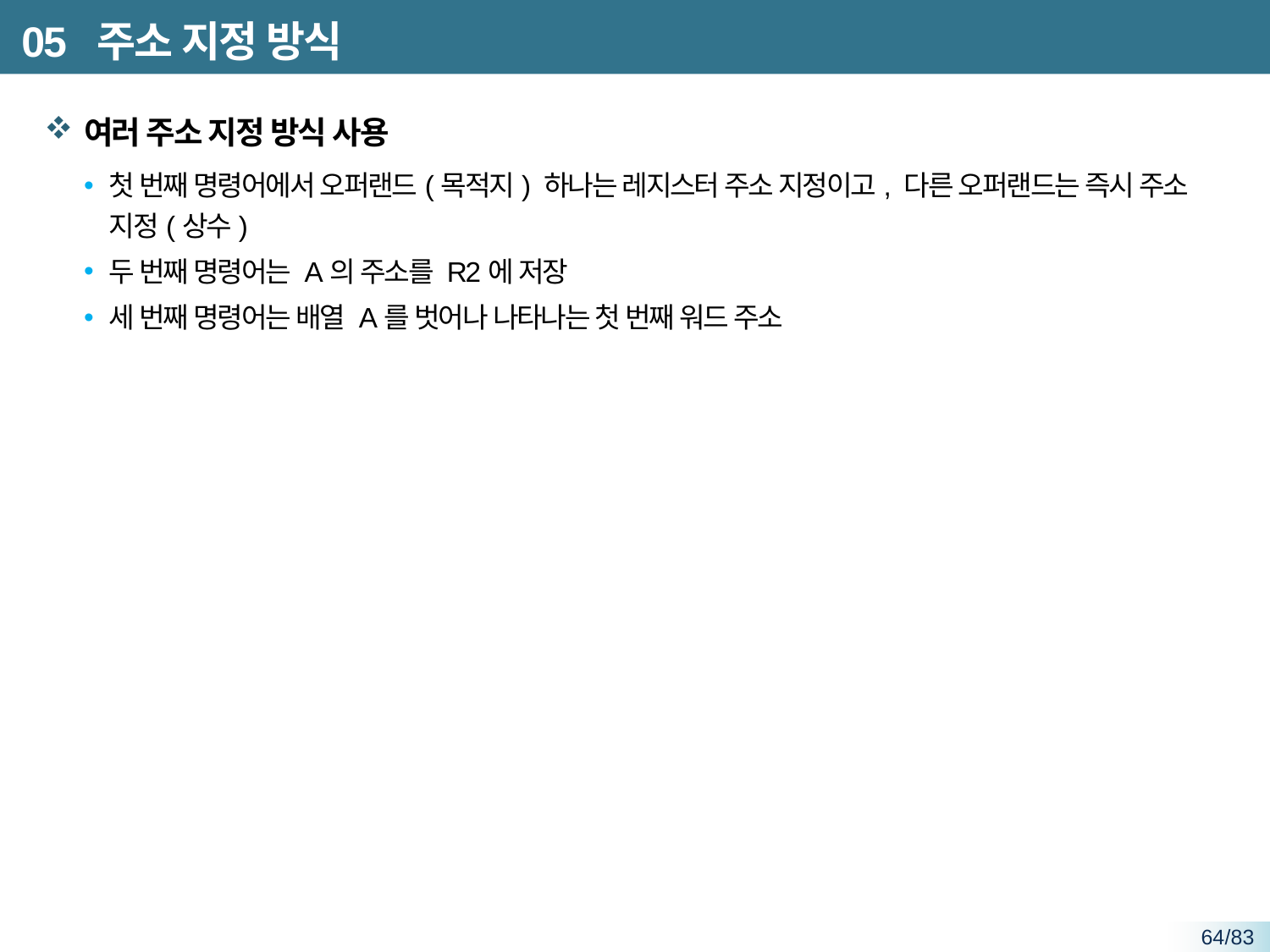

# 05  주소 지정 방식
여러 주소 지정 방식 사용
첫 번째 명령어에서 오퍼랜드(목적지) 하나는 레지스터 주소 지정이고, 다른 오퍼랜드는 즉시 주소 지정(상수)
두 번째 명령어는 A의 주소를 R2에 저장
세 번째 명령어는 배열 A를 벗어나 나타나는 첫 번째 워드 주소